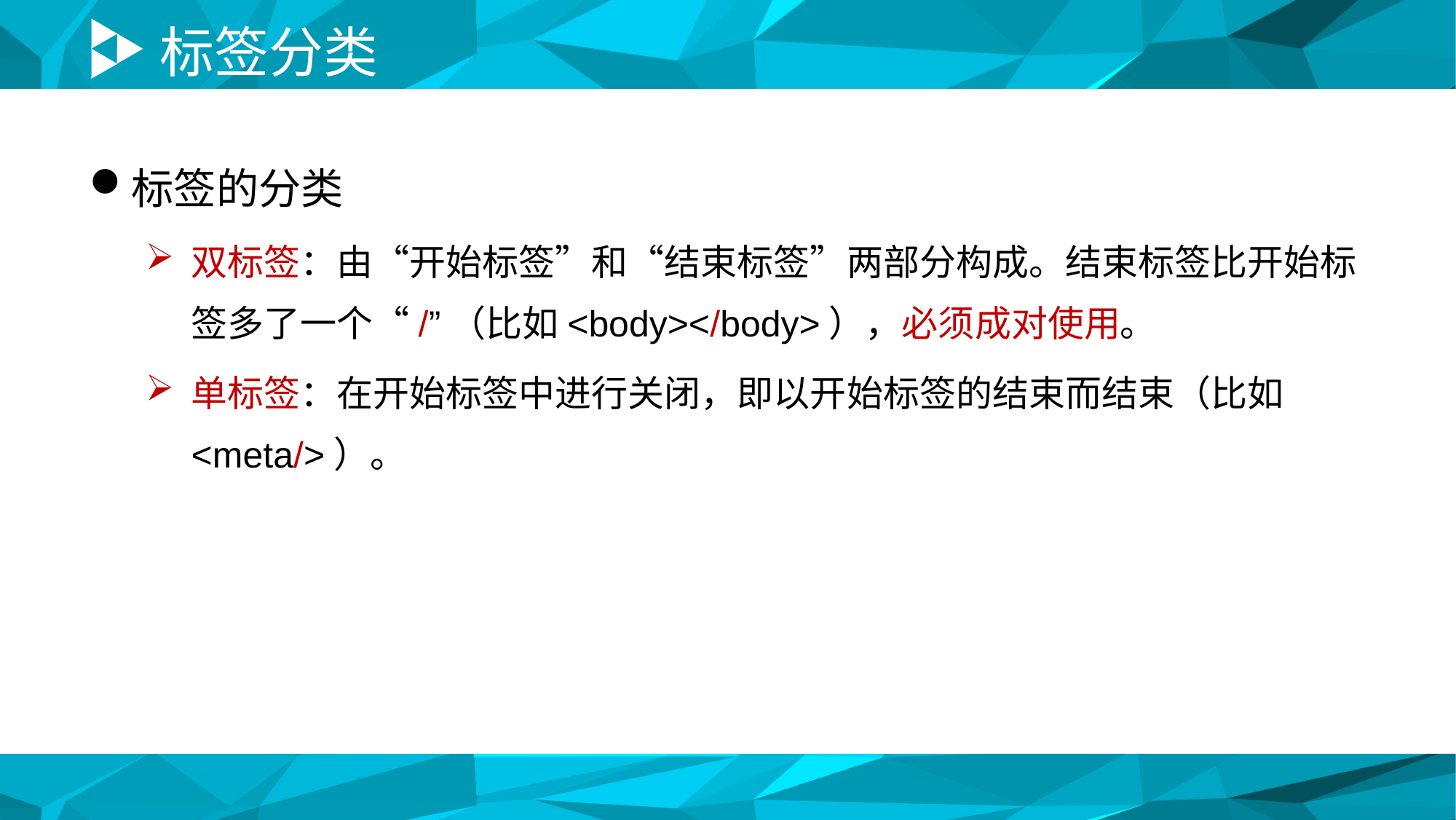

# 标签分类
标签的分类
双标签：由“开始标签”和“结束标签”两部分构成。结束标签比开始标签多了一个“/”（比如<body></body>），必须成对使用。
单标签：在开始标签中进行关闭，即以开始标签的结束而结束（比如<meta/>）。